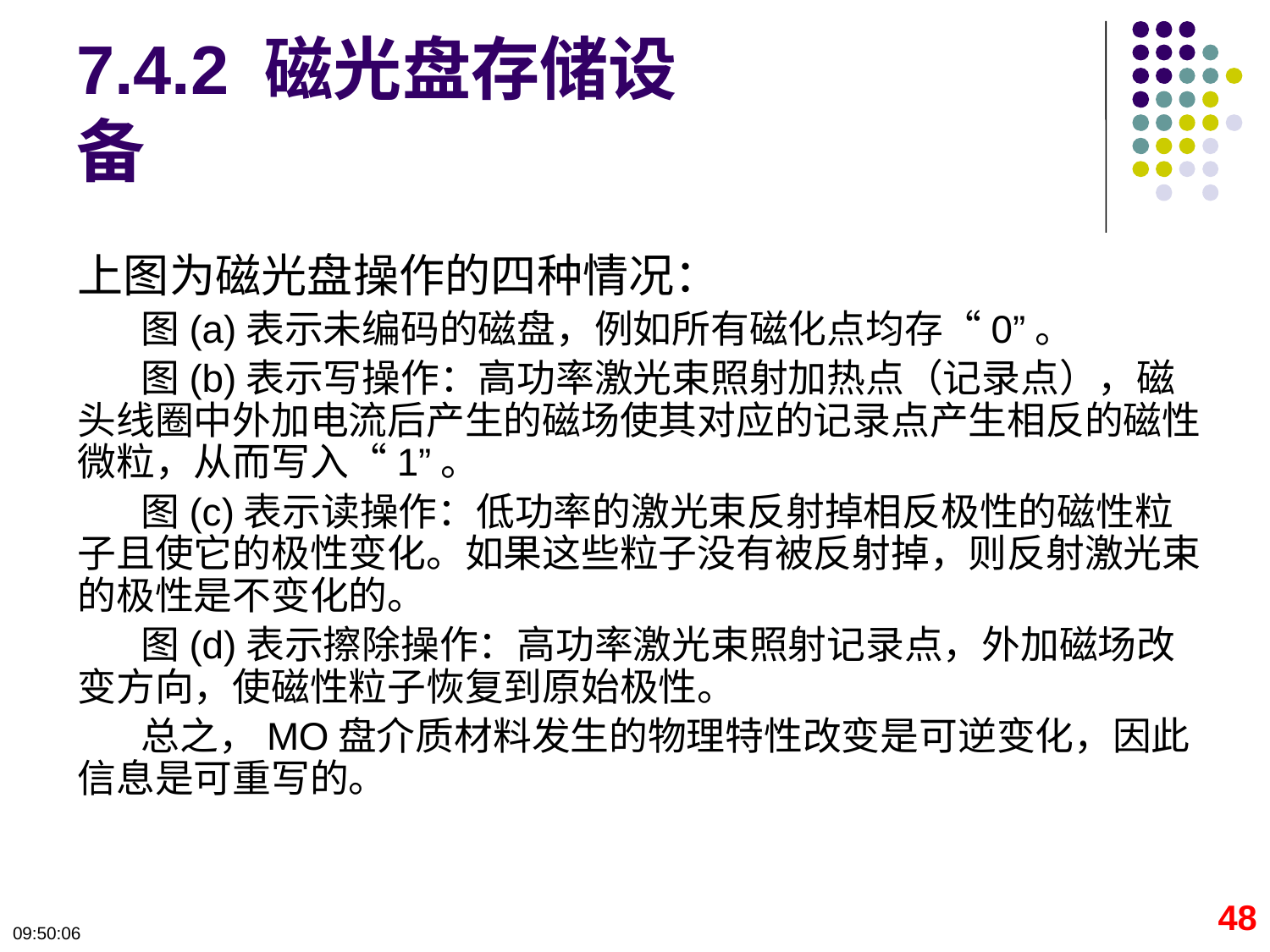

# 7.4.2 磁光盘存储设备
上图为磁光盘操作的四种情况：
图(a)表示未编码的磁盘，例如所有磁化点均存“0”。
图(b)表示写操作：高功率激光束照射加热点（记录点），磁头线圈中外加电流后产生的磁场使其对应的记录点产生相反的磁性微粒，从而写入“1”。
图(c)表示读操作：低功率的激光束反射掉相反极性的磁性粒子且使它的极性变化。如果这些粒子没有被反射掉，则反射激光束的极性是不变化的。
图(d)表示擦除操作：高功率激光束照射记录点，外加磁场改变方向，使磁性粒子恢复到原始极性。
总之，MO盘介质材料发生的物理特性改变是可逆变化，因此信息是可重写的。

48
09:50:06